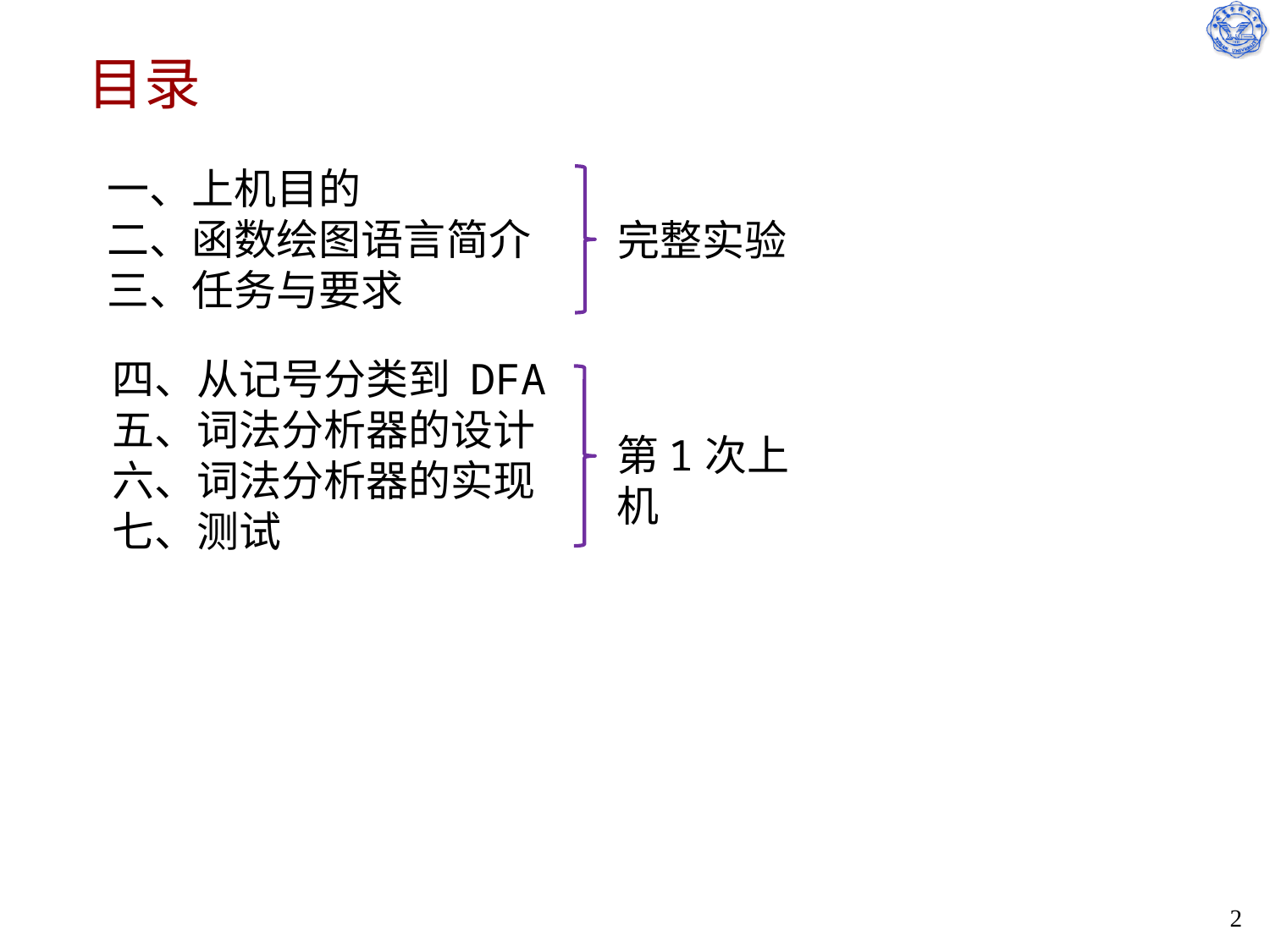

目录
一、上机目的
二、函数绘图语言简介
三、任务与要求

完整实验
四、从记号分类到 DFA
五、词法分析器的设计
六、词法分析器的实现
七、测试

第1次上机
2